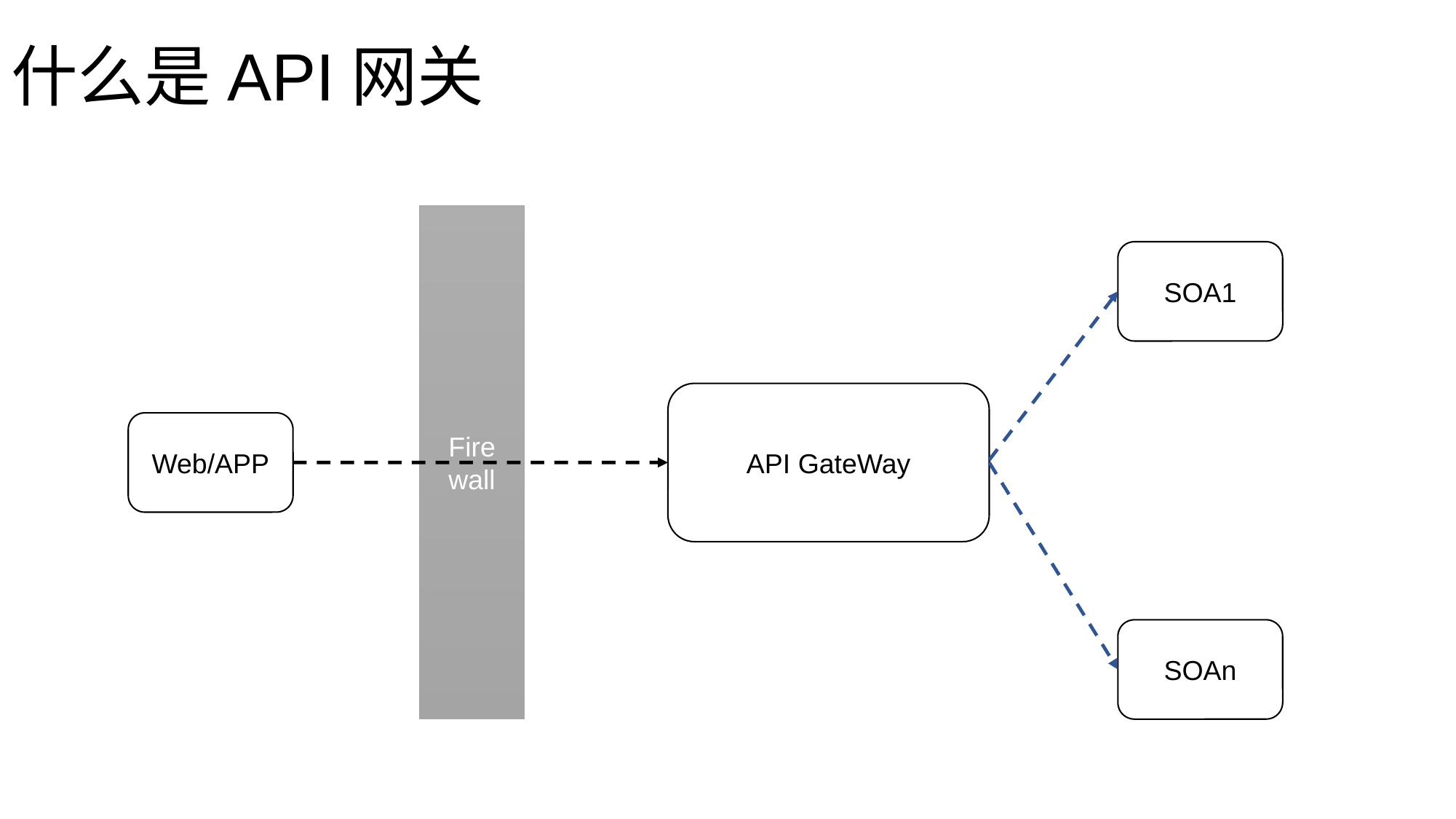

# 什么是API网关
Fire
wall
SOA1
API GateWay
Web/APP
SOAn